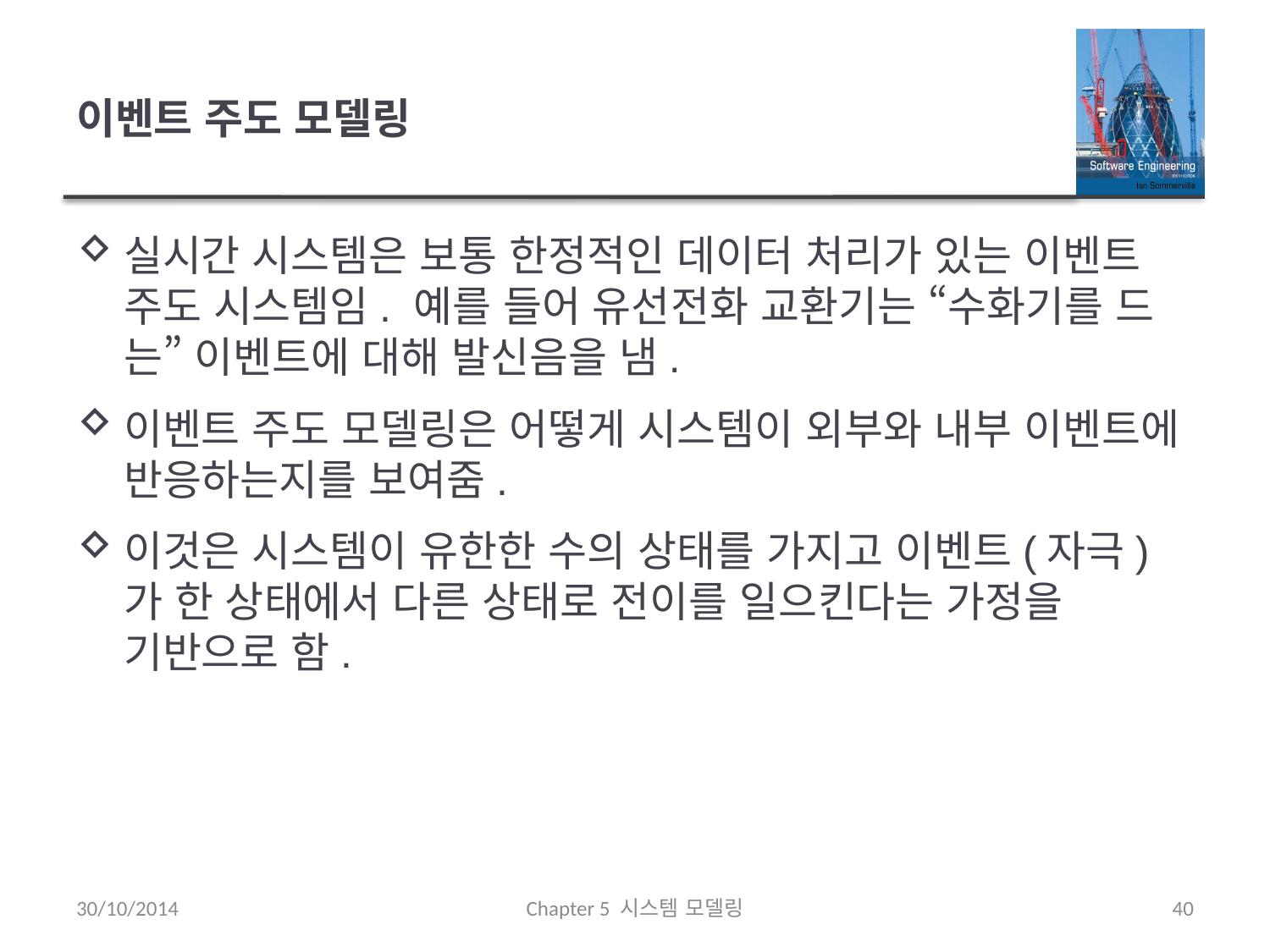

# 이벤트 주도 모델링
실시간 시스템은 보통 한정적인 데이터 처리가 있는 이벤트 주도 시스템임. 예를 들어 유선전화 교환기는 “수화기를 드는” 이벤트에 대해 발신음을 냄.
이벤트 주도 모델링은 어떻게 시스템이 외부와 내부 이벤트에 반응하는지를 보여줌.
이것은 시스템이 유한한 수의 상태를 가지고 이벤트(자극)가 한 상태에서 다른 상태로 전이를 일으킨다는 가정을 기반으로 함.
30/10/2014
Chapter 5 시스템 모델링
40